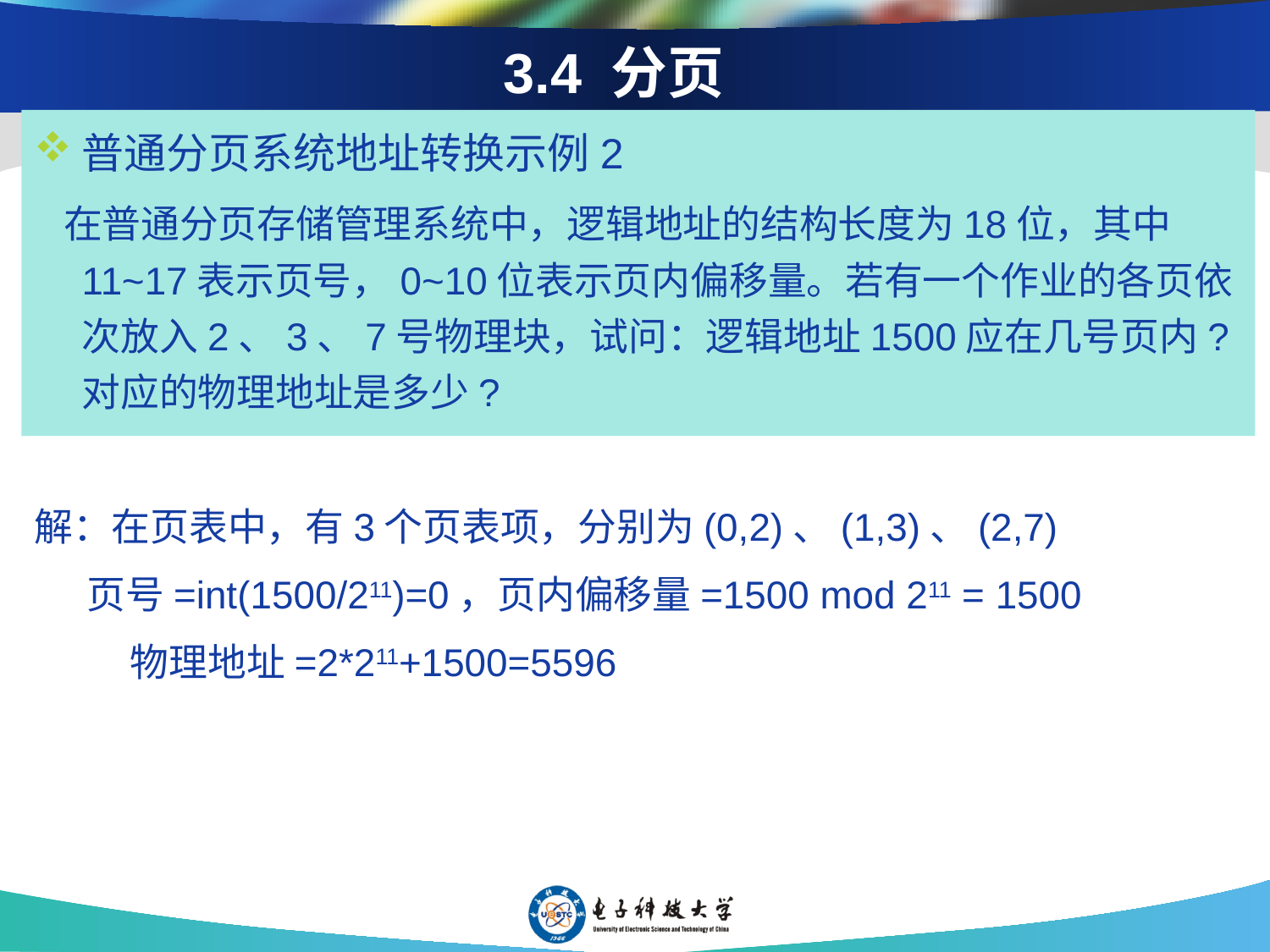

# 3.4 分页
普通分页系统地址转换示例2
  在普通分页存储管理系统中，逻辑地址的结构长度为18位，其中11~17表示页号，0~10位表示页内偏移量。若有一个作业的各页依次放入2、3、7号物理块，试问：逻辑地址1500应在几号页内?对应的物理地址是多少?

解：在页表中，有3个页表项，分别为(0,2)、(1,3)、(2,7)
     页号=int(1500/211)=0，页内偏移量=1500 mod 211 = 1500
          物理地址=2*211+1500=5596